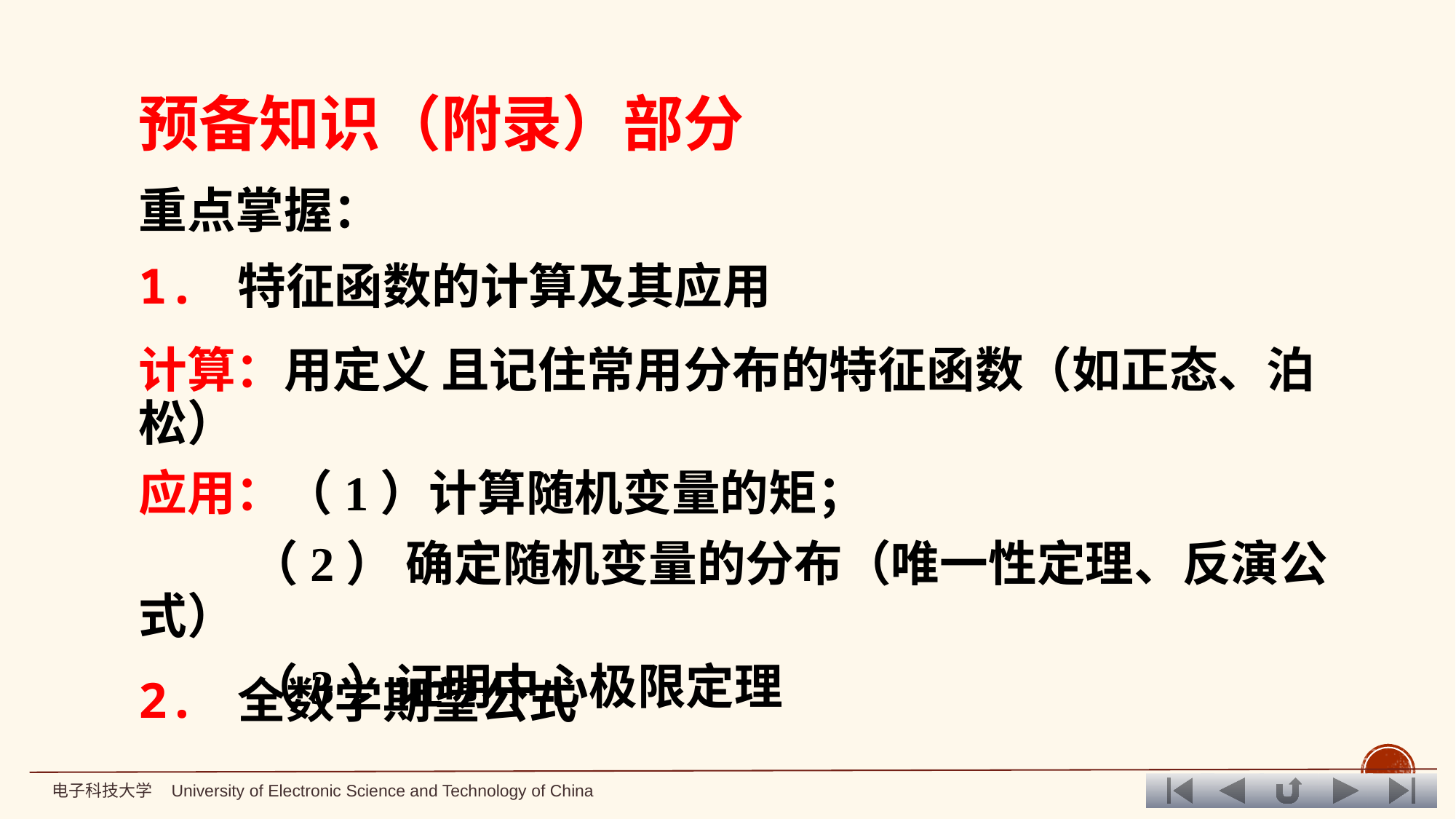

# 预备知识（附录）部分
重点掌握：
1. 特征函数的计算及其应用
计算：用定义 且记住常用分布的特征函数（如正态、泊松）
应用：（1）计算随机变量的矩；
         （2） 确定随机变量的分布（唯一性定理、反演公式）
         （3）证明中心极限定理

2. 全数学期望公式

电子科技大学    University of Electronic Science and Technology of China